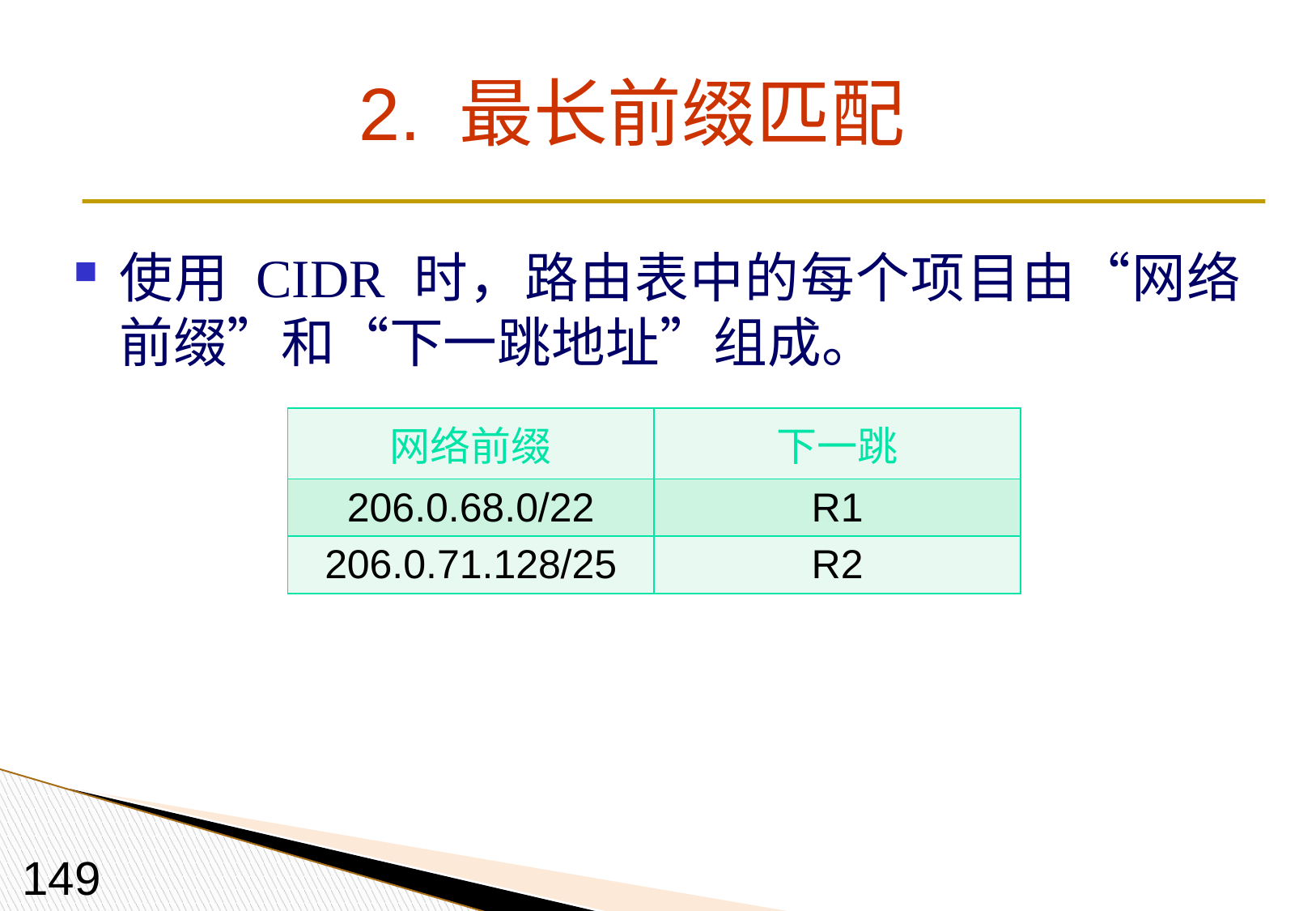

# 2. 最长前缀匹配
使用 CIDR 时，路由表中的每个项目由“网络前缀”和“下一跳地址”组成。

| 网络前缀 | 下一跳 |
| --- | --- |
| 206.0.68.0/22 | R1 |
| 206.0.71.128/25 | R2 |

149